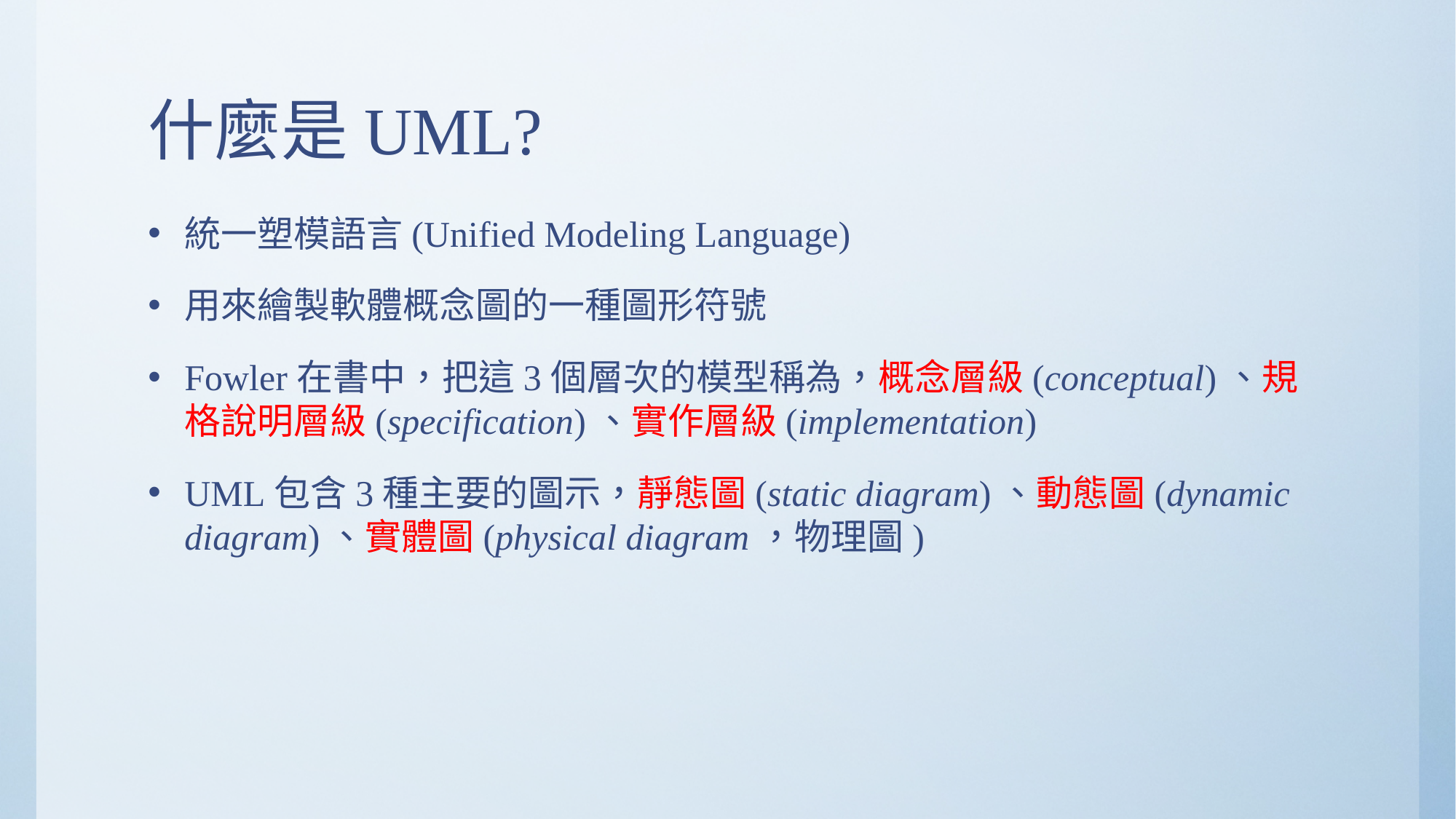

# 什麼是UML?
統一塑模語言(Unified Modeling Language)
用來繪製軟體概念圖的一種圖形符號
Fowler在書中，把這3個層次的模型稱為，概念層級(conceptual)、規格說明層級(specification)、實作層級(implementation)
UML包含3種主要的圖示，靜態圖(static diagram)、動態圖(dynamic diagram)、實體圖(physical diagram，物理圖)